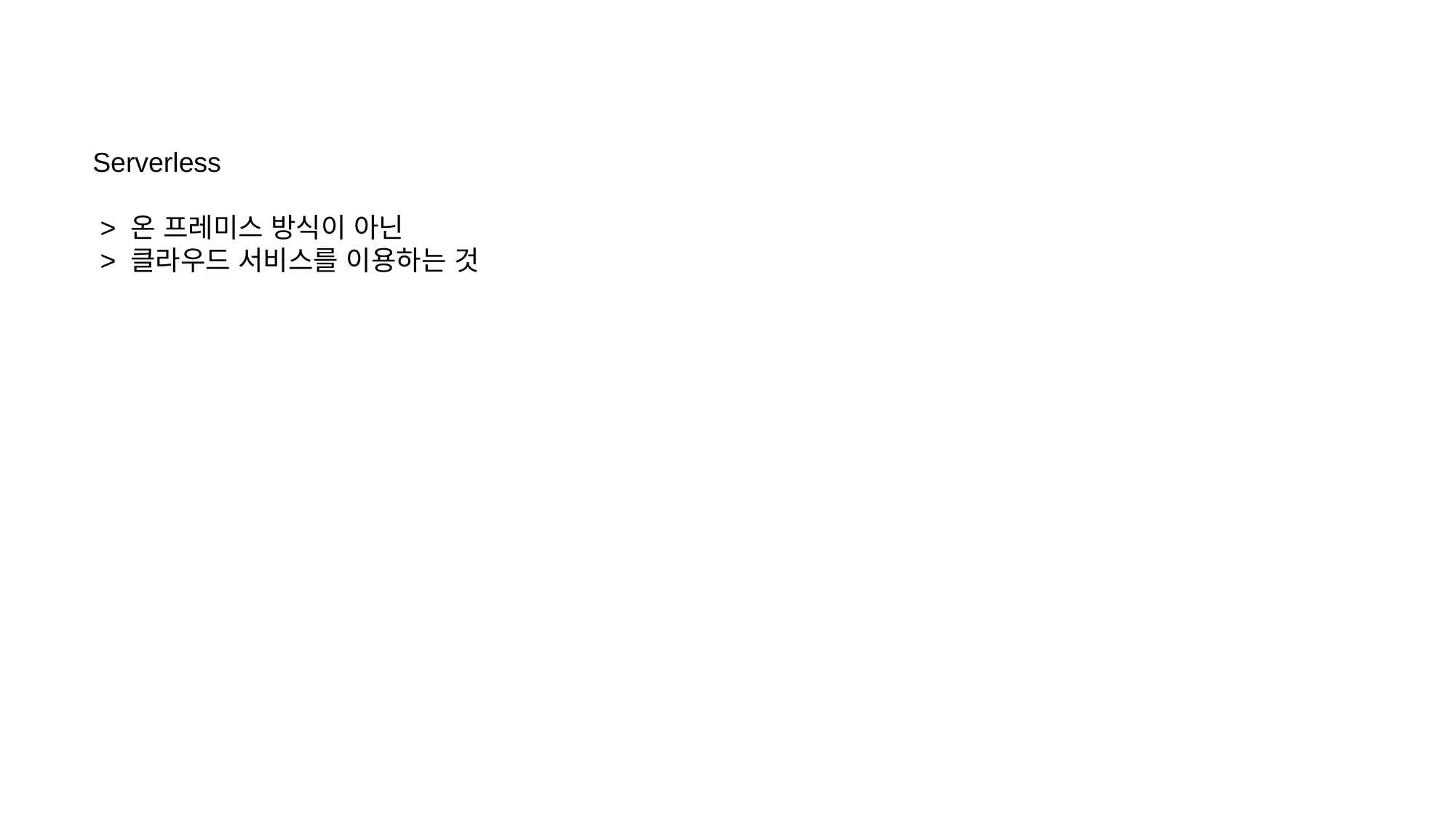

Serverless

 > 온 프레미스 방식이 아닌
 > 클라우드 서비스를 이용하는 것